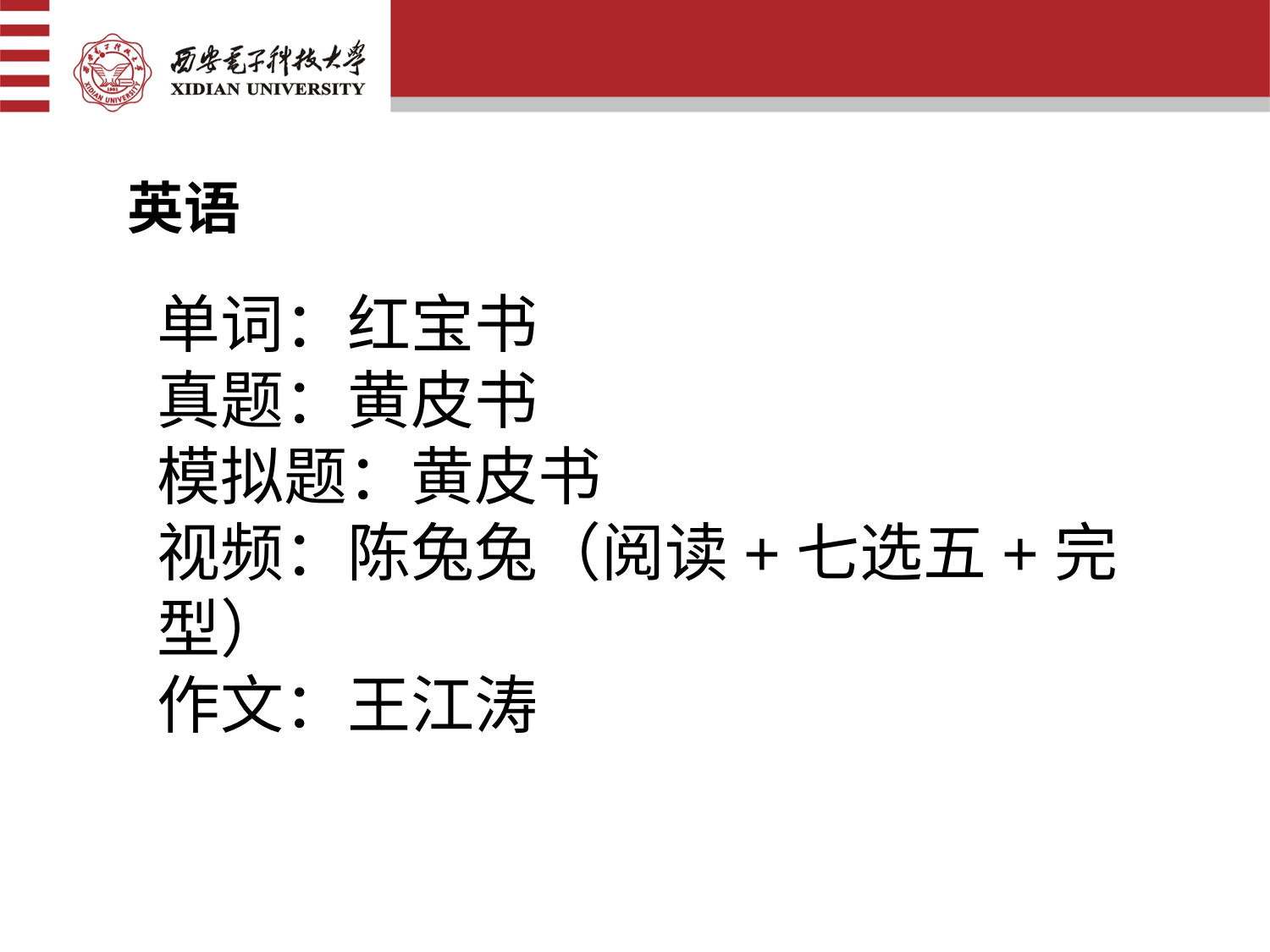

英语
单词：红宝书
真题：黄皮书
模拟题：黄皮书
视频：陈兔兔（阅读+七选五+完型）
作文：王江涛